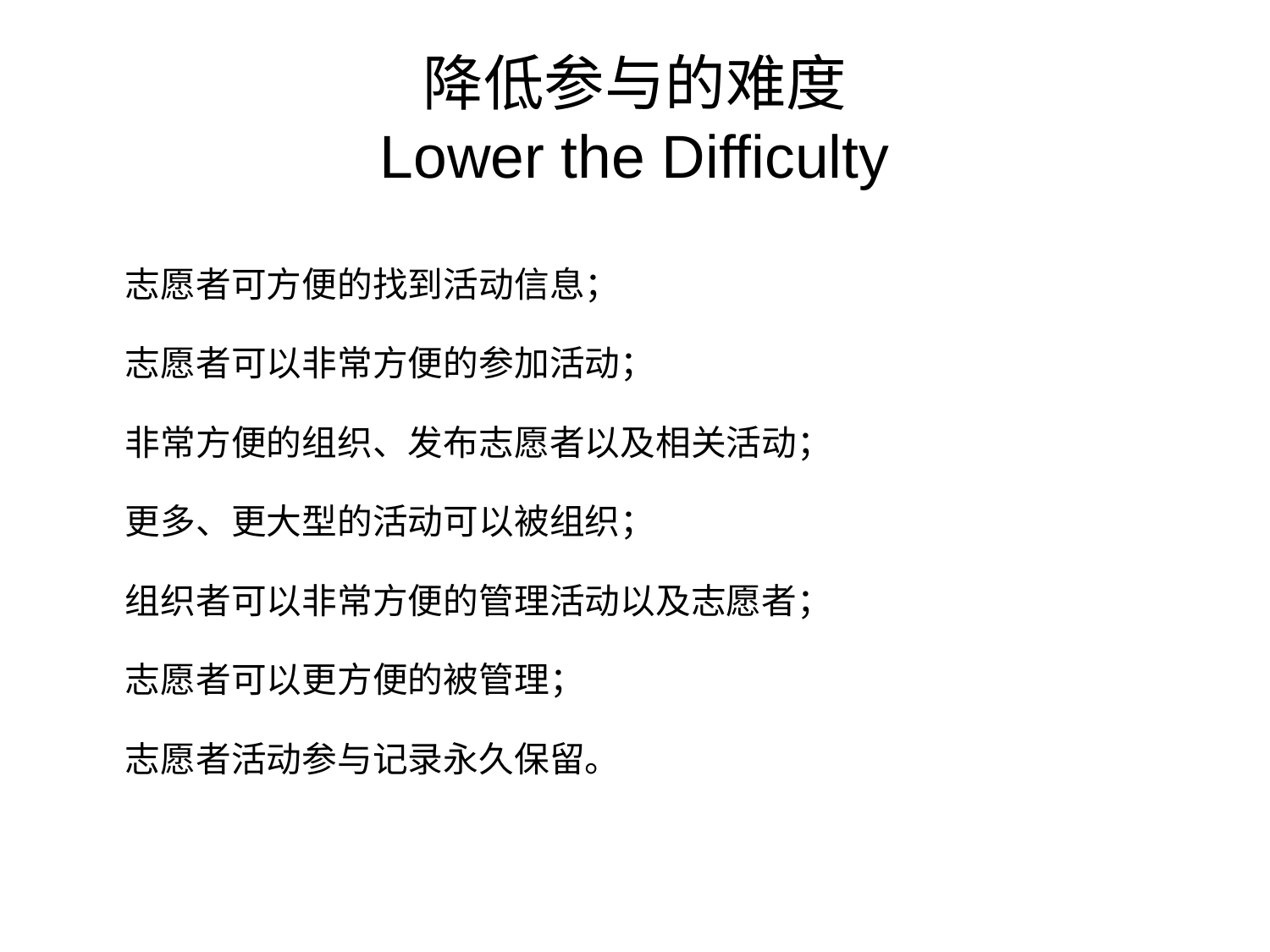

# 降低参与的难度 Lower the Difficulty
志愿者可方便的找到活动信息；
志愿者可以非常方便的参加活动；
非常方便的组织、发布志愿者以及相关活动；
更多、更大型的活动可以被组织；
组织者可以非常方便的管理活动以及志愿者；
志愿者可以更方便的被管理；
志愿者活动参与记录永久保留。